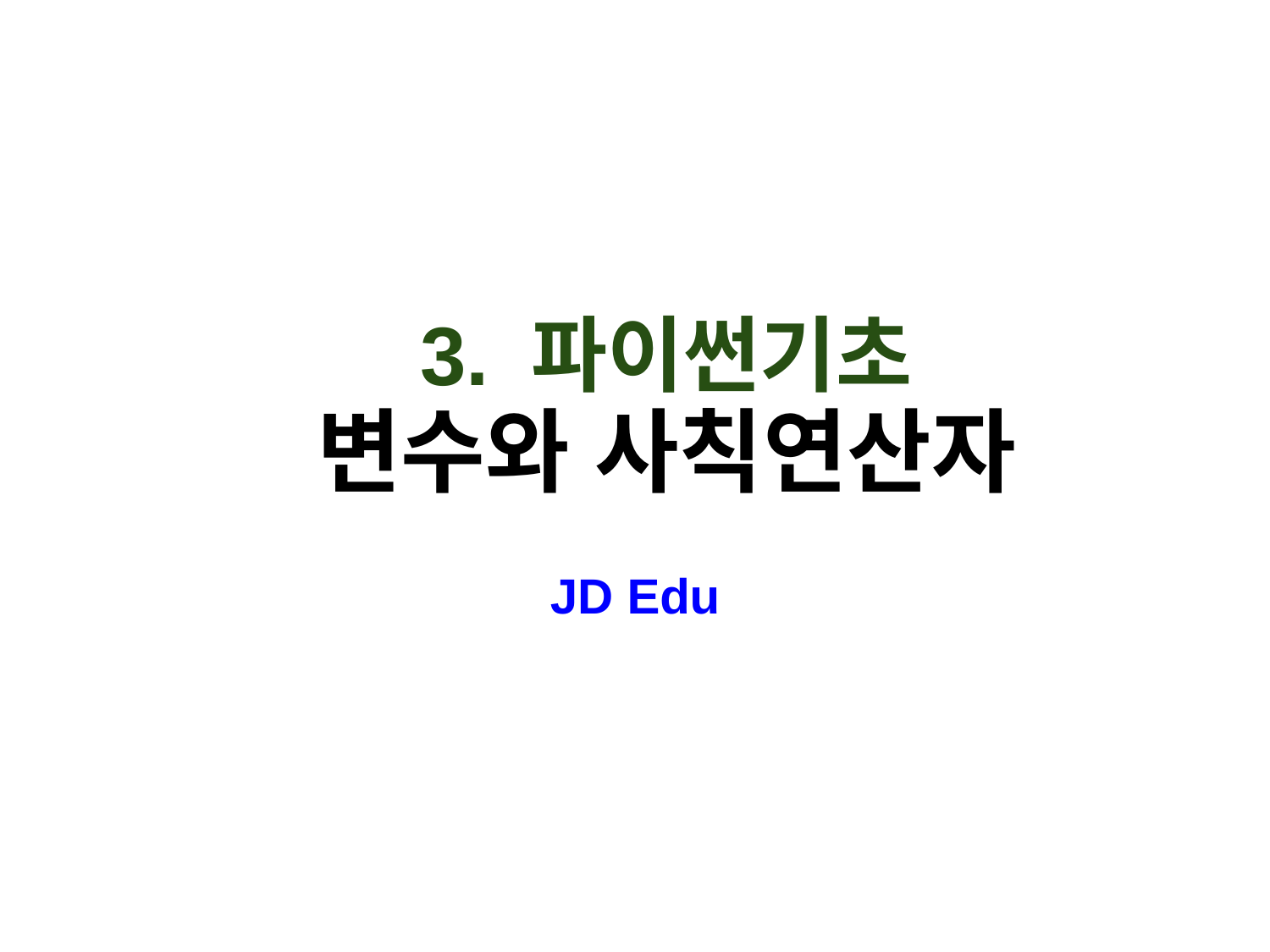

# 3. 파이썬기초
변수와 사칙연산자
JD Edu